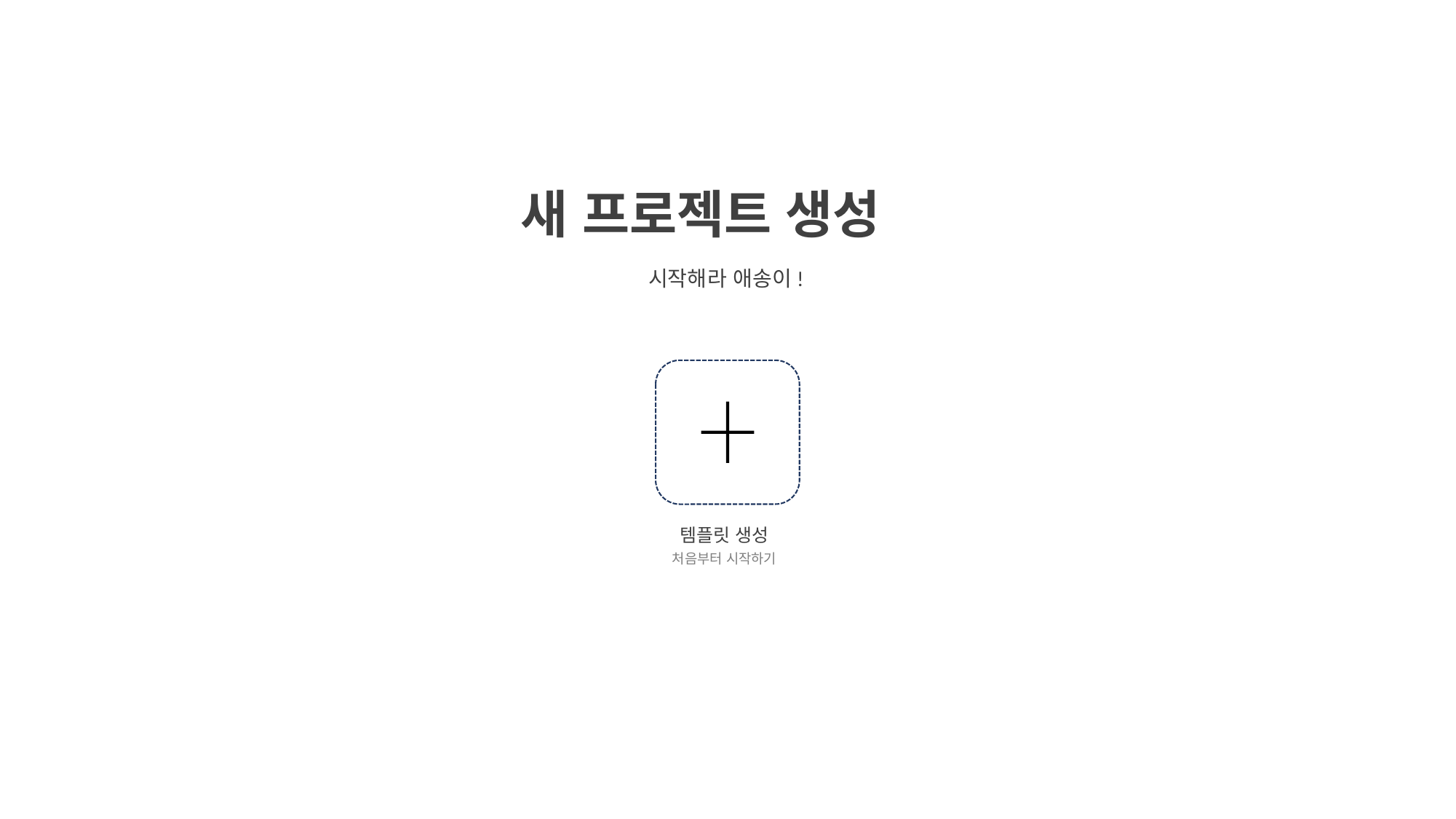

새 프로젝트 생성
시작해라 애송이!

템플릿 생성
처음부터 시작하기